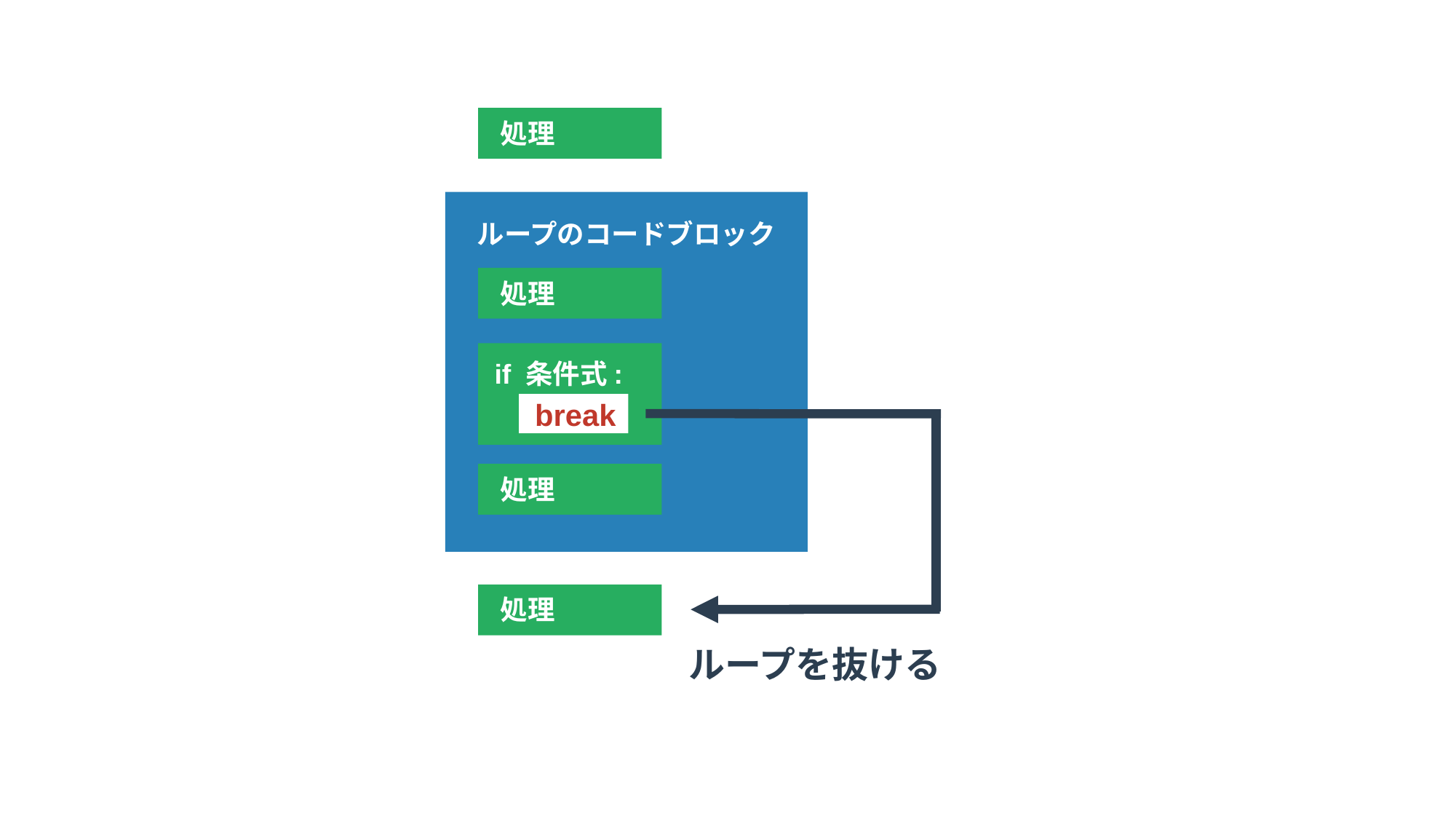

処理

ループのコードブロック

処理

if 条件式:
break

処理

処理
ループを抜ける